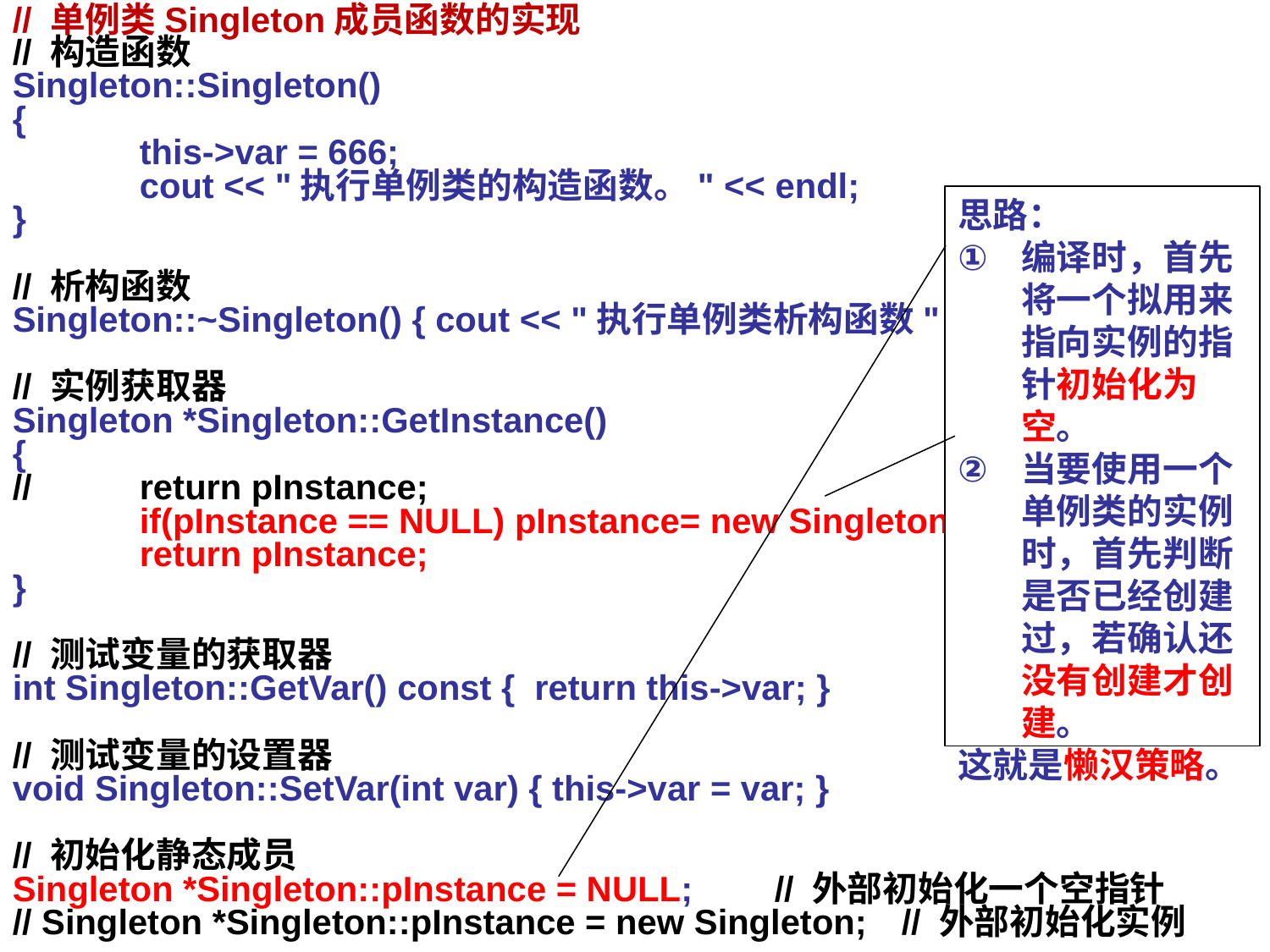

// 单例类Singleton成员函数的实现
// 构造函数
Singleton::Singleton()
{
	this->var = 666;
	cout << "执行单例类的构造函数。" << endl;
}

// 析构函数
Singleton::~Singleton() { cout << "执行单例类析构函数" << endl; }

// 实例获取器
Singleton *Singleton::GetInstance()
{
//	return pInstance;
	if(pInstance == NULL) pInstance= new Singleton();
	return pInstance;
}

// 测试变量的获取器
int Singleton::GetVar() const {  return this->var; }

// 测试变量的设置器
void Singleton::SetVar(int var) { this->var = var; }

// 初始化静态成员
Singleton *Singleton::pInstance = NULL;	// 外部初始化一个空指针
// Singleton *Singleton::pInstance = new Singleton;	// 外部初始化实例
思路：
编译时，首先将一个拟用来指向实例的指针初始化为空。
当要使用一个单例类的实例时，首先判断是否已经创建过，若确认还没有创建才创建。
这就是懒汉策略。